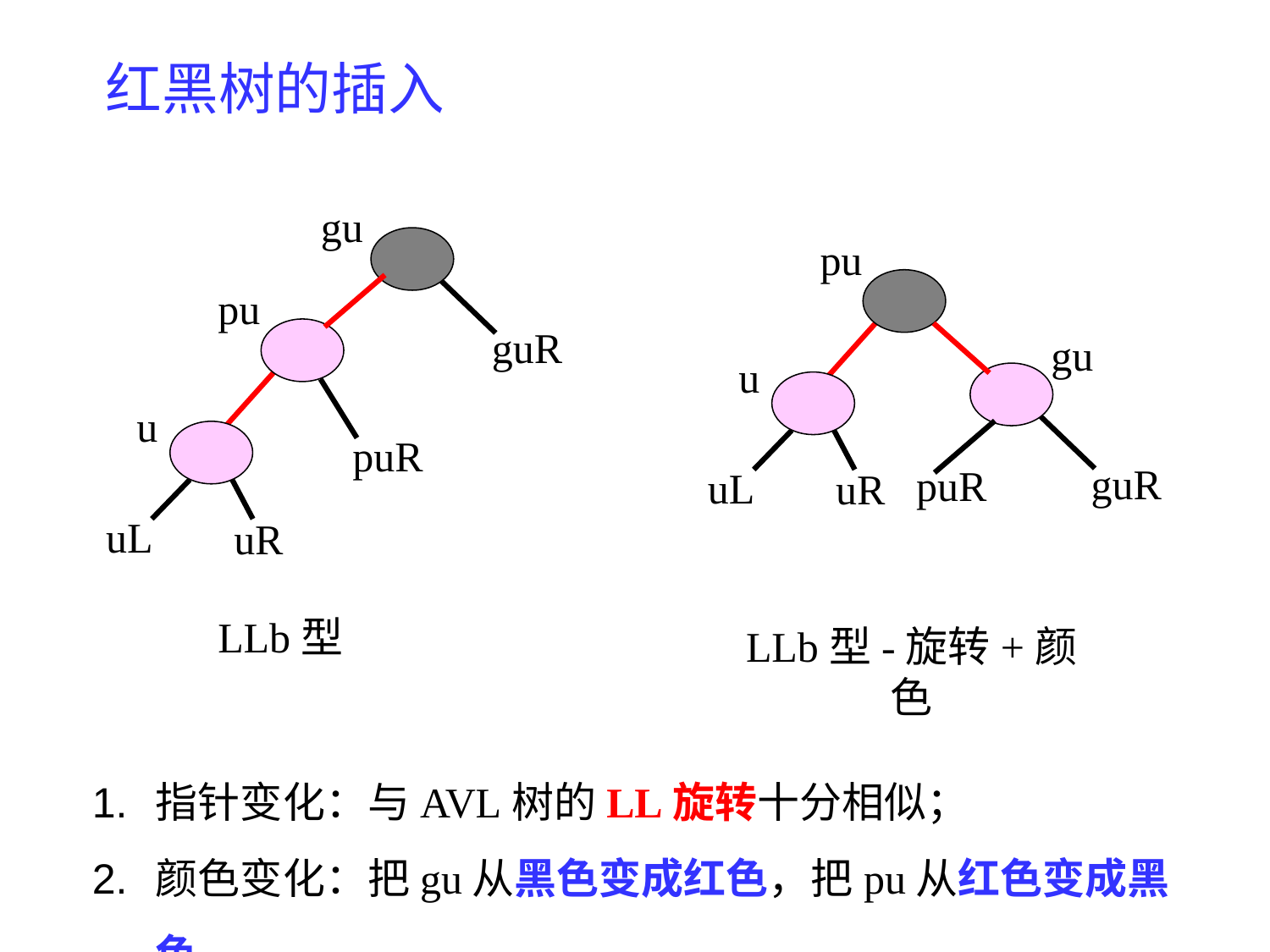

红黑树的插入
gu

pu

guR
u

puR
uL
uR
pu

gu
u

guR
puR
uL
uR
LLb型
LLb型-旋转+颜色
指针变化：与AVL树的LL旋转十分相似；
颜色变化：把gu从黑色变成红色，把pu从红色变成黑色。